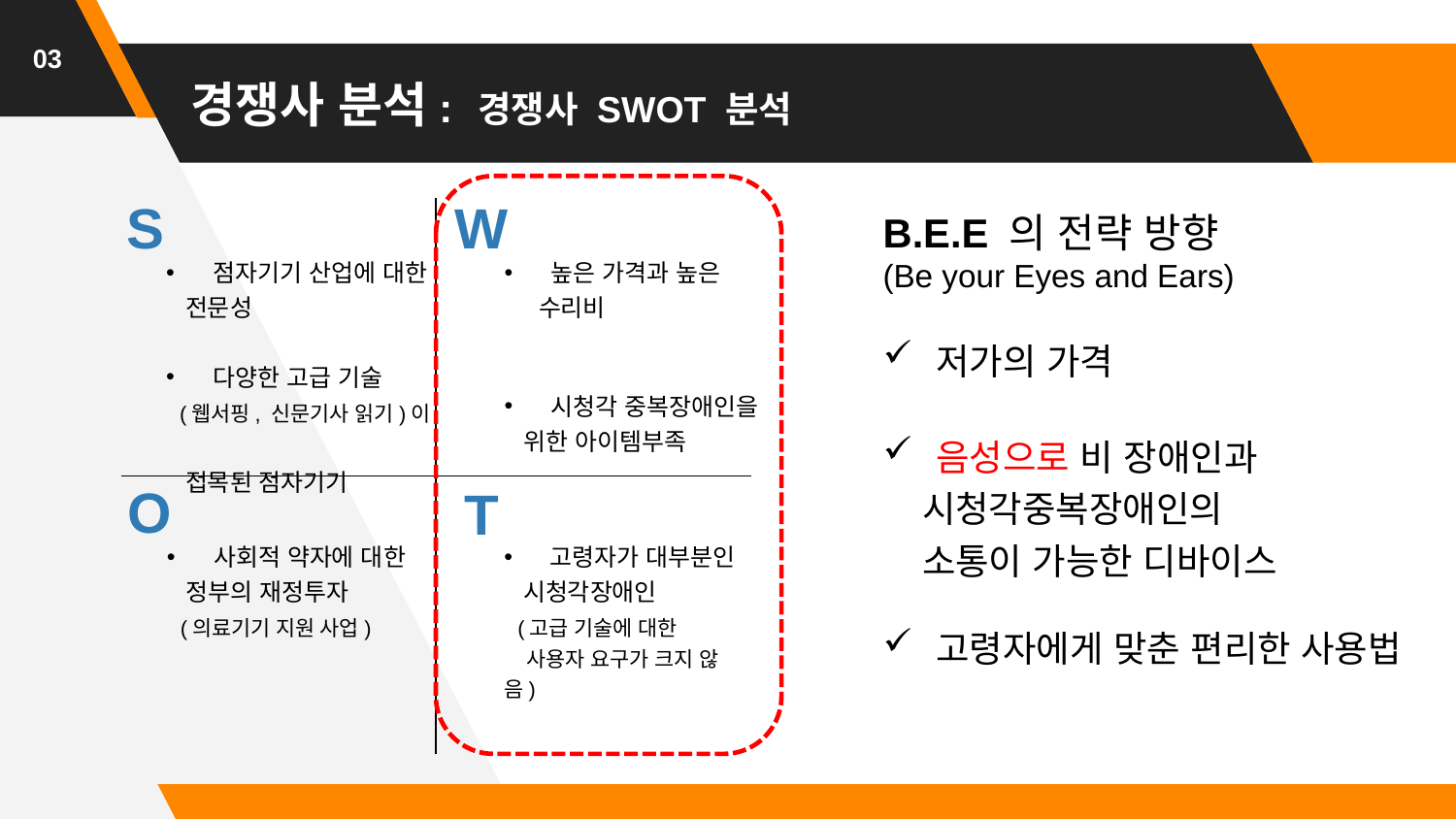

03
# 경쟁사 분석: 경쟁사 SWOT 분석

S
W
 점자기기 산업에 대한
  전문성

 다양한 고급 기술
  (웹서핑, 신문기사 읽기)이
  접목된 점자기기

 높은 가격과 높은 수리비

 시청각 중복장애인을
  위한 아이템부족

O
T
 사회적 약자에 대한
  정부의 재정투자
  (의료기기 지원 사업)

B.E.E 의 전략 방향
(Be your Eyes and Ears)

 저가의 가격

 음성으로 비 장애인과
   시청각중복장애인의
   소통이 가능한 디바이스

 고령자에게 맞춘 편리한 사용법

 고령자가 대부분인
  시청각장애인
  (고급 기술에 대한
   사용자 요구가 크지 않음)